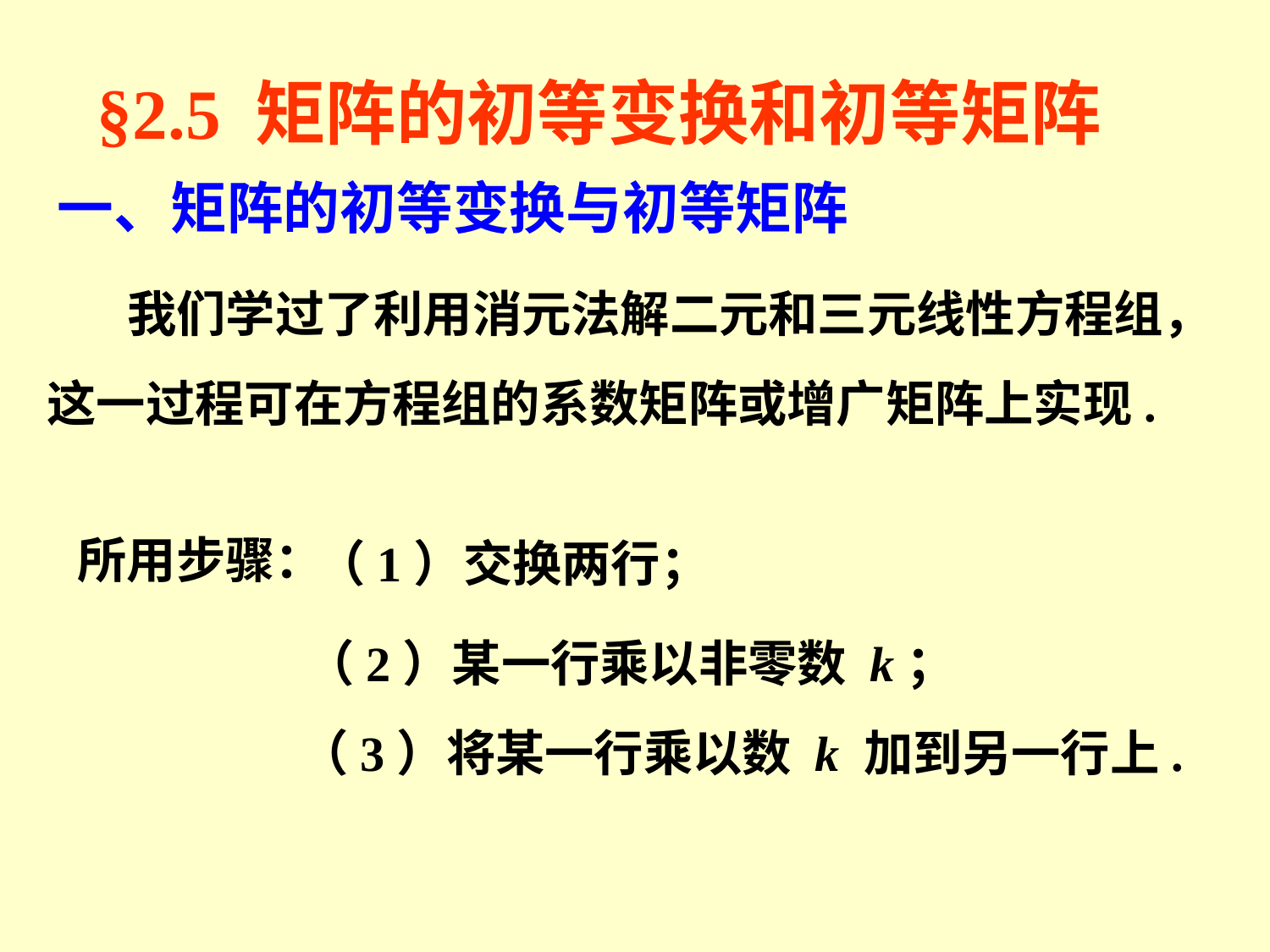

§2.5 矩阵的初等变换和初等矩阵
一、矩阵的初等变换与初等矩阵
我们学过了利用消元法解二元和三元线性方程组，
这一过程可在方程组的系数矩阵或增广矩阵上实现.
所用步骤：
（1）交换两行；
（2）某一行乘以非零数 k；
（3）将某一行乘以数 k 加到另一行上.